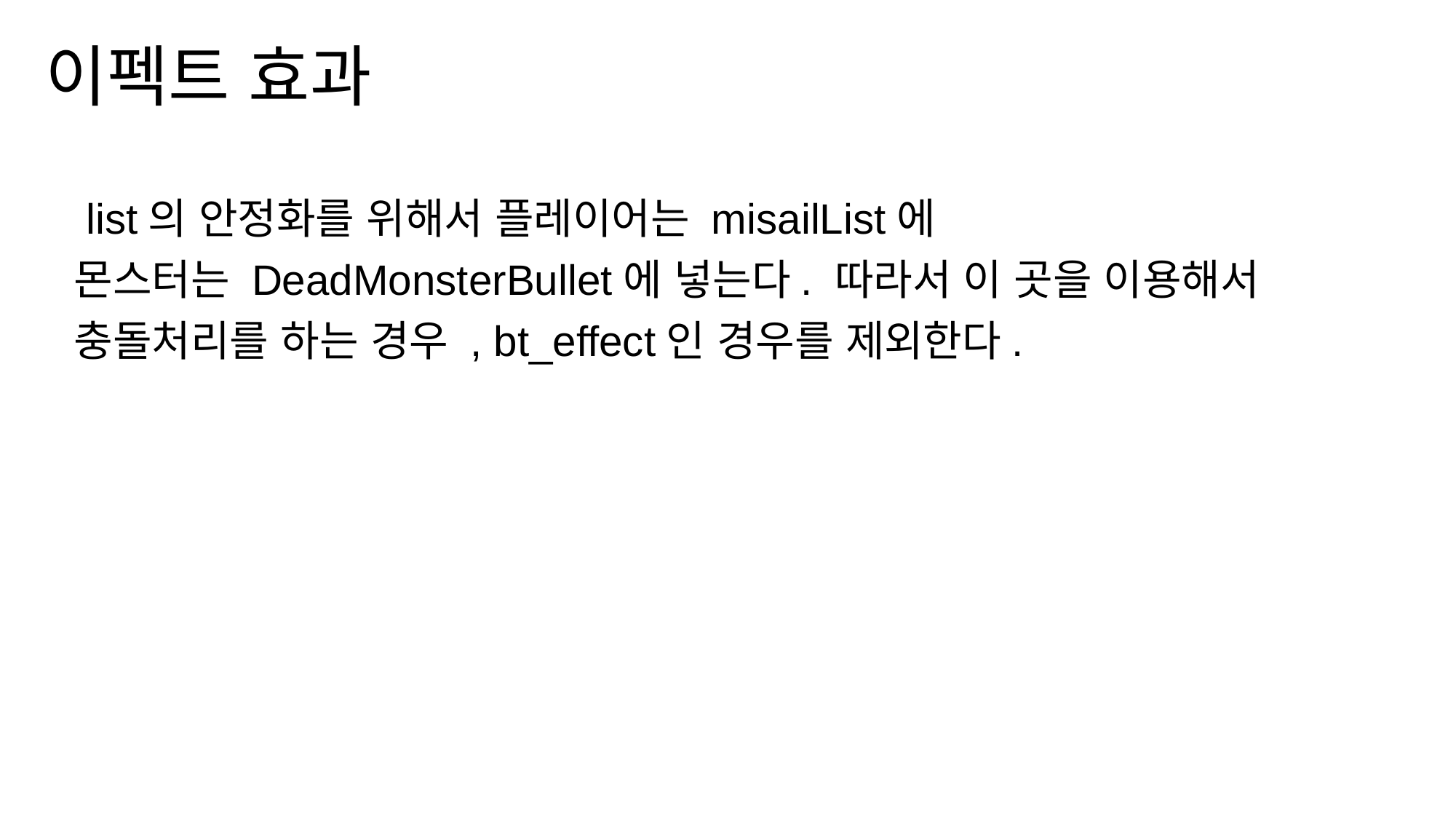

# 이펙트 효과

 list의 안정화를 위해서 플레이어는 misailList에
몬스터는 DeadMonsterBullet에 넣는다. 따라서 이 곳을 이용해서
충돌처리를 하는 경우 , bt_effect인 경우를 제외한다.